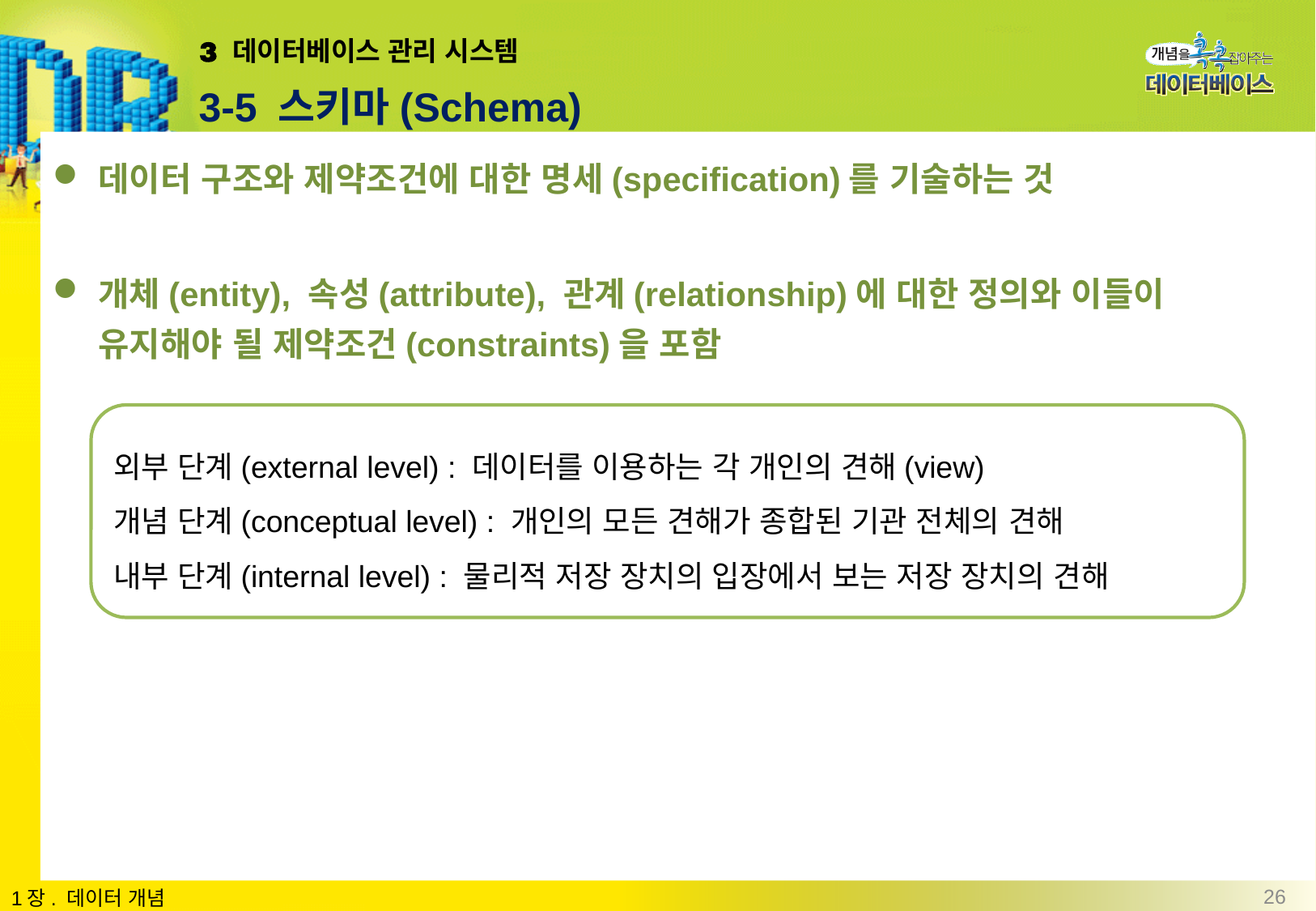

# 3 데이터베이스 관리 시스템
3-5 스키마(Schema)
데이터 구조와 제약조건에 대한 명세(specification)를 기술하는 것

개체(entity), 속성(attribute), 관계(relationship)에 대한 정의와 이들이 유지해야 될 제약조건(constraints)을 포함
외부 단계(external level) : 데이터를 이용하는 각 개인의 견해(view)
개념 단계(conceptual level) : 개인의 모든 견해가 종합된 기관 전체의 견해
내부 단계(internal level) : 물리적 저장 장치의 입장에서 보는 저장 장치의 견해
26